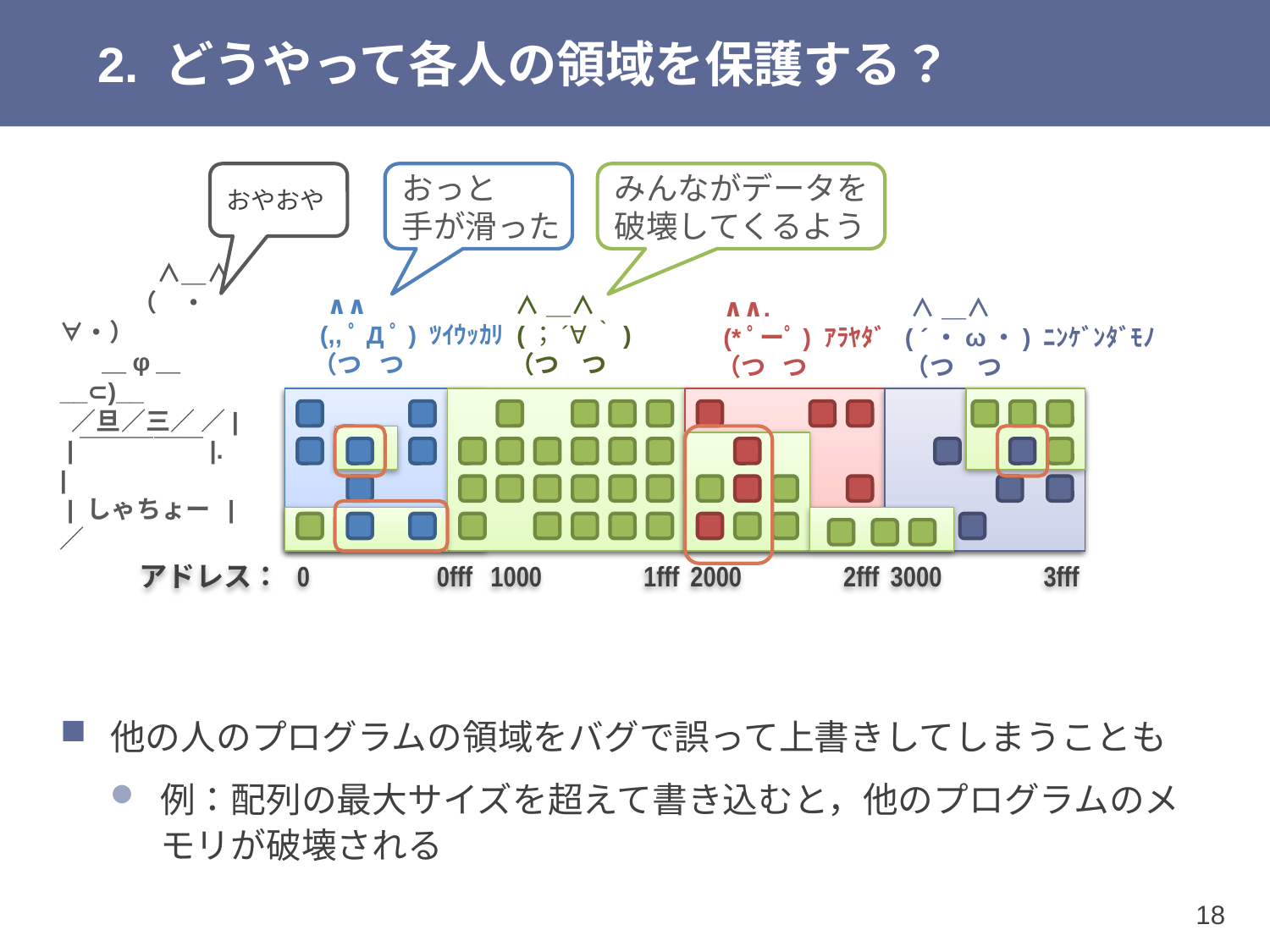

# 2. どうやって各人の領域を保護する？
おやおや
おっと
手が滑った
みんながデータを
破壊してくるよう
 　 　 　∧＿∧
　 　   （　・∀・）
 　 ＿φ＿__⊂)__
 ／旦／三／ ／|
 |￣￣￣￣￣|.　|
 | しゃちょー  |／
  ∧∧
 (,,ﾟДﾟ) ﾂｲｳｯｶﾘ
（つ   つ
 ∧＿∧
 (；´∀｀)
（つ    つ
 ∧∧.
 (*ﾟーﾟ) ｱﾗﾔﾀﾞ
（つ   つ
 ∧＿∧
( ´・ω・) ﾆﾝｹﾞﾝﾀﾞﾓﾉ
（つ    つ
メモリ

アドレス：
0                    0fff
1000                1fff
2000                2fff
3000                3fff
他の人のプログラムの領域をバグで誤って上書きしてしまうことも
例：配列の最大サイズを超えて書き込むと，他のプログラムのメモリが破壊される